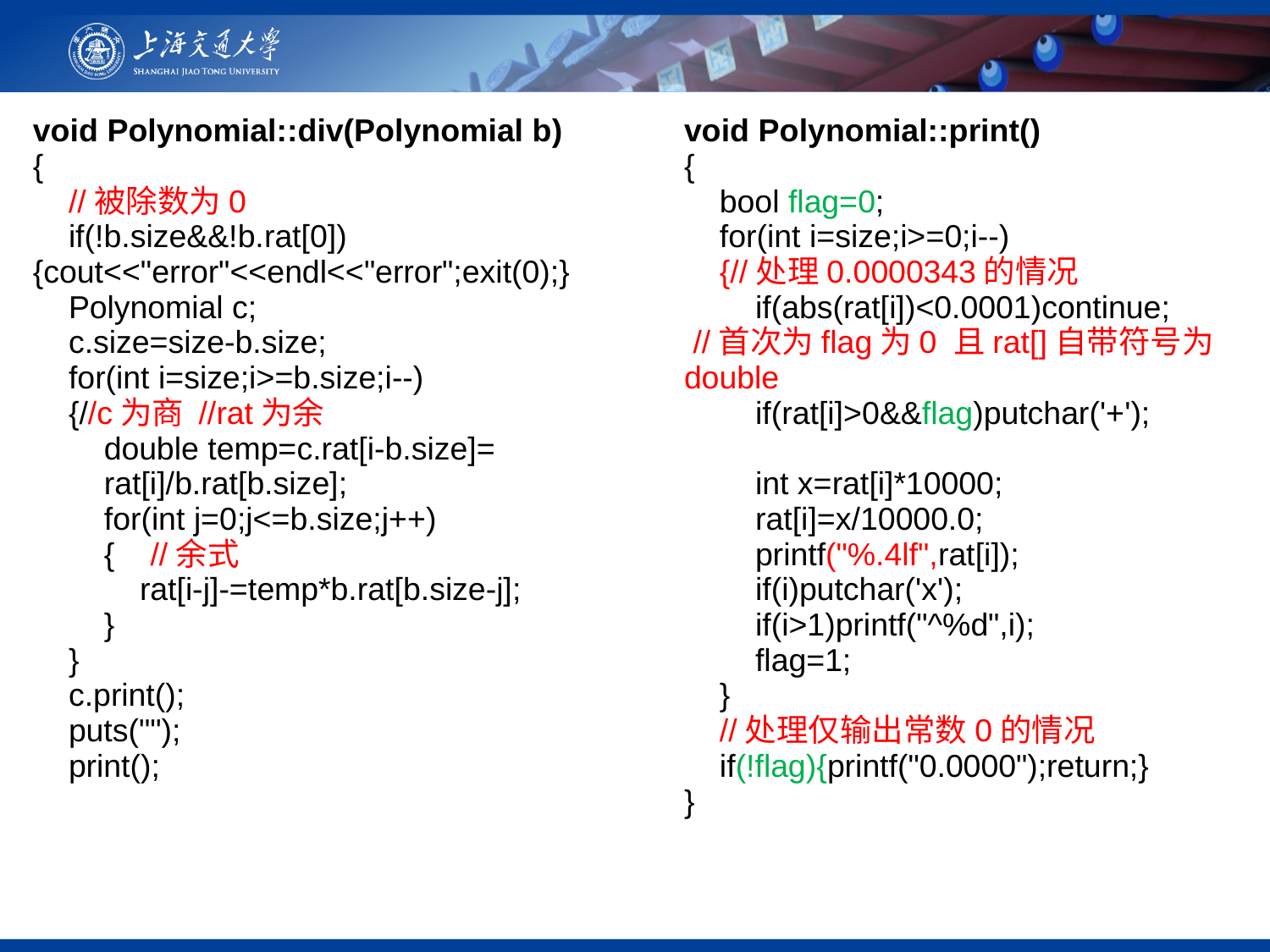

21
void Polynomial::div(Polynomial b)
{
    //被除数为0
    if(!b.size&&!b.rat[0]){cout<<"error"<<endl<<"error";exit(0);}
    Polynomial c;
    c.size=size-b.size;
    for(int i=size;i>=b.size;i--)
    {//c为商 //rat为余
        double temp=c.rat[i-b.size]=
        rat[i]/b.rat[b.size];
        for(int j=0;j<=b.size;j++)
        {    //余式
            rat[i-j]-=temp*b.rat[b.size-j];
        }
    }
    c.print();
    puts("");
    print();
void Polynomial::print()
{
    bool flag=0;
    for(int i=size;i>=0;i--)
    {//处理0.0000343的情况
        if(abs(rat[i])<0.0001)continue;
 //首次为flag为0 且rat[]自带符号为double
        if(rat[i]>0&&flag)putchar('+');

        int x=rat[i]*10000;
        rat[i]=x/10000.0;
        printf("%.4lf",rat[i]);
        if(i)putchar('x');
        if(i>1)printf("^%d",i);
        flag=1;
    }
    //处理仅输出常数0的情况
    if(!flag){printf("0.0000");return;}
}